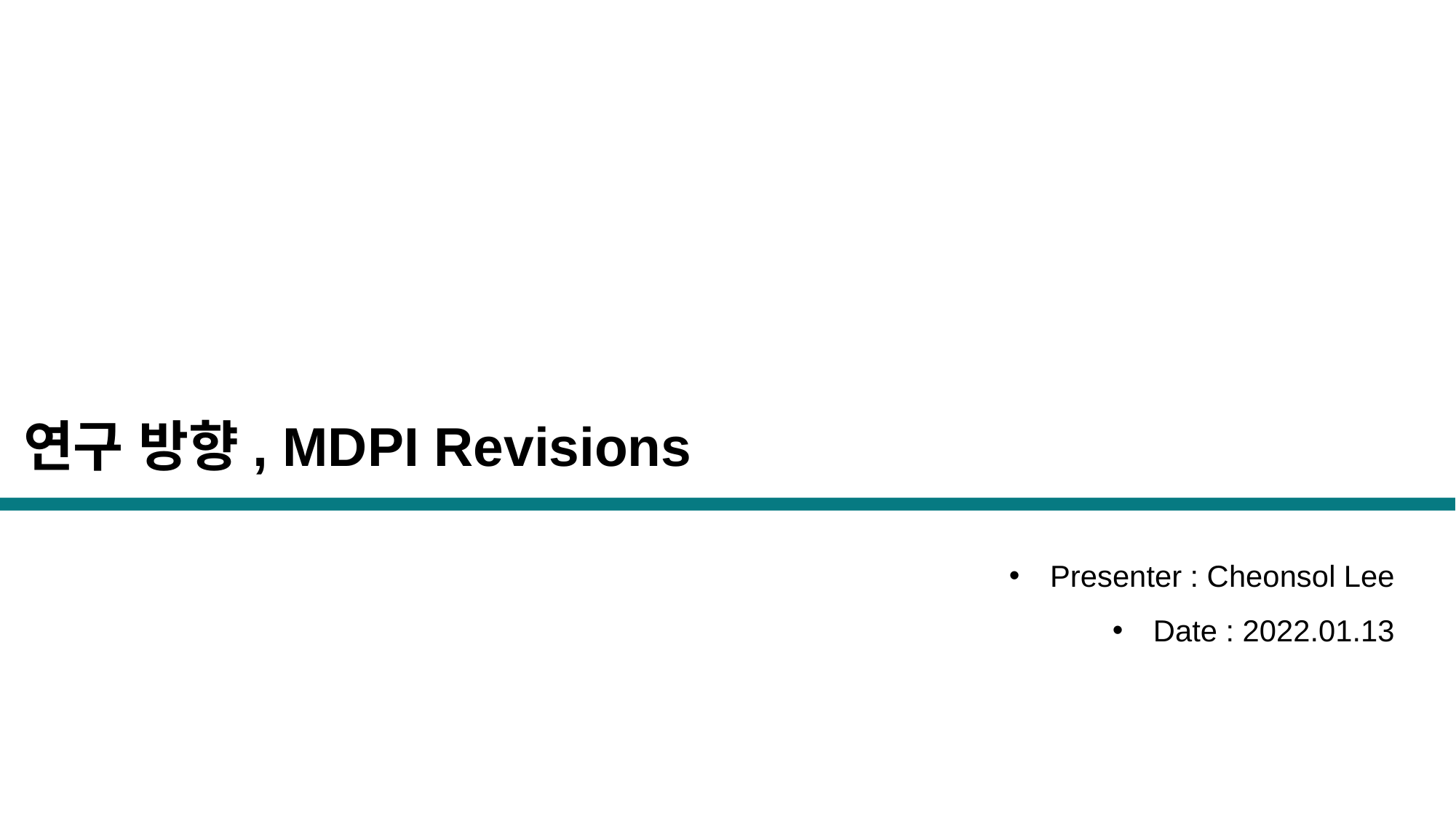

연구 방향, MDPI Revisions
Presenter : Cheonsol Lee
Date : 2022.01.13